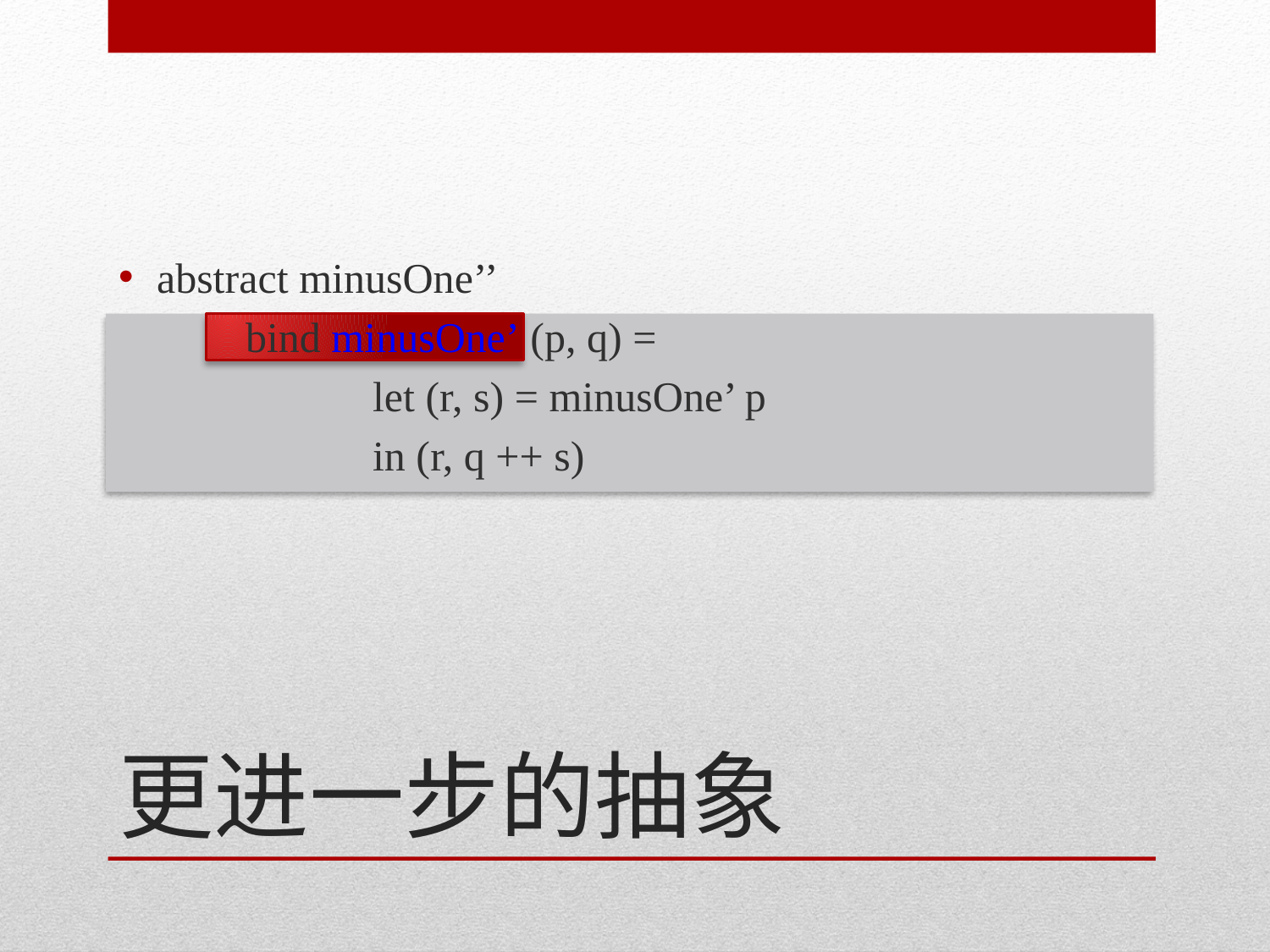

abstract minusOne’’
	bind minusOne’ (p, q) =
		let (r, s) = minusOne’ p
		in (r, q ++ s)

# 更进一步的抽象